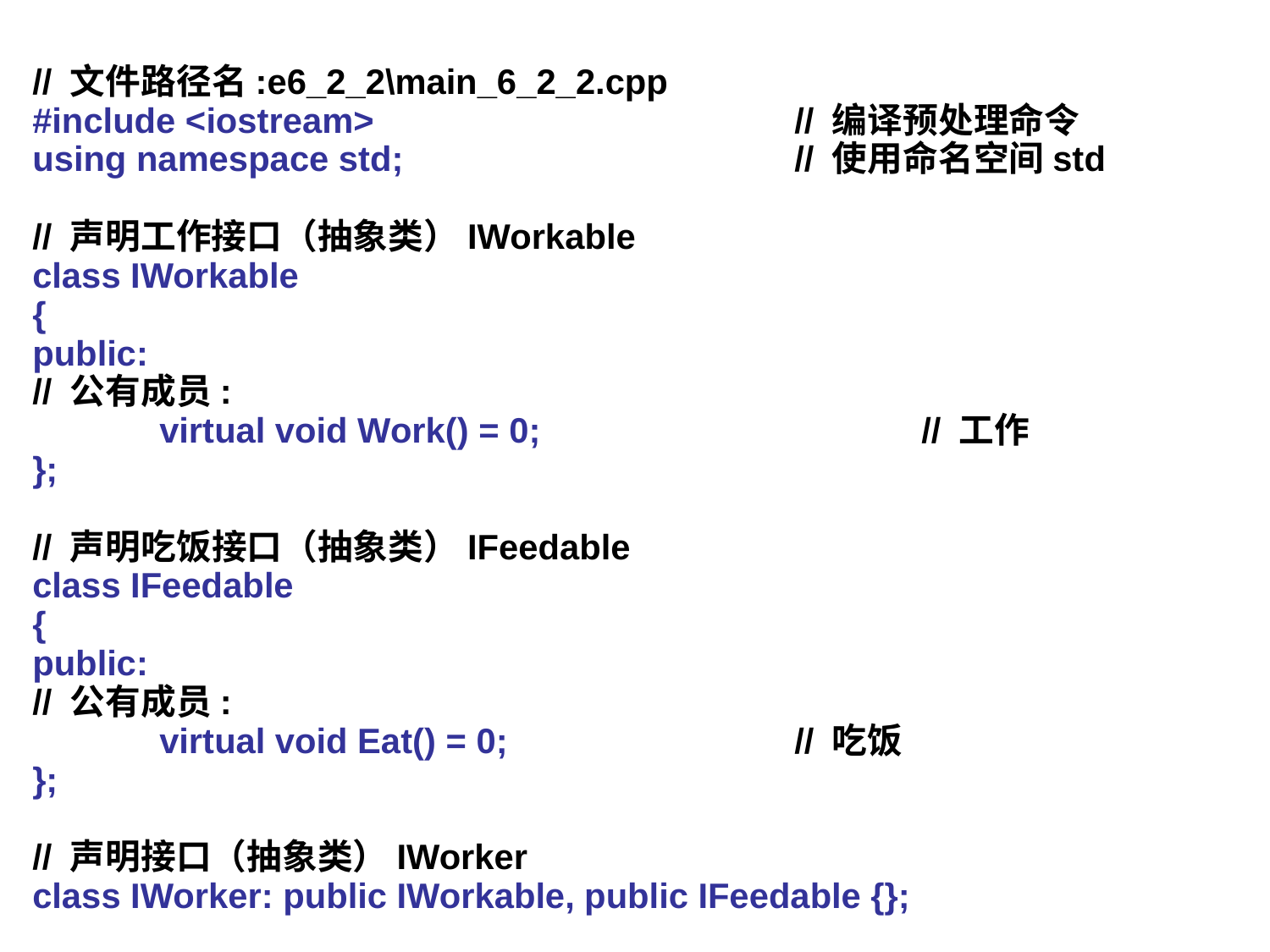

// 文件路径名:e6_2_2\main_6_2_2.cpp
#include <iostream>               			// 编译预处理命令
using namespace std;				// 使用命名空间std

// 声明工作接口（抽象类）IWorkable
class IWorkable
{
public:
// 公有成员:
	virtual void Work() = 0;			// 工作
};

// 声明吃饭接口（抽象类）IFeedable
class IFeedable
{
public:
// 公有成员:
	virtual void Eat() = 0;			// 吃饭
};

// 声明接口（抽象类）IWorker
class IWorker: public IWorkable, public IFeedable {};